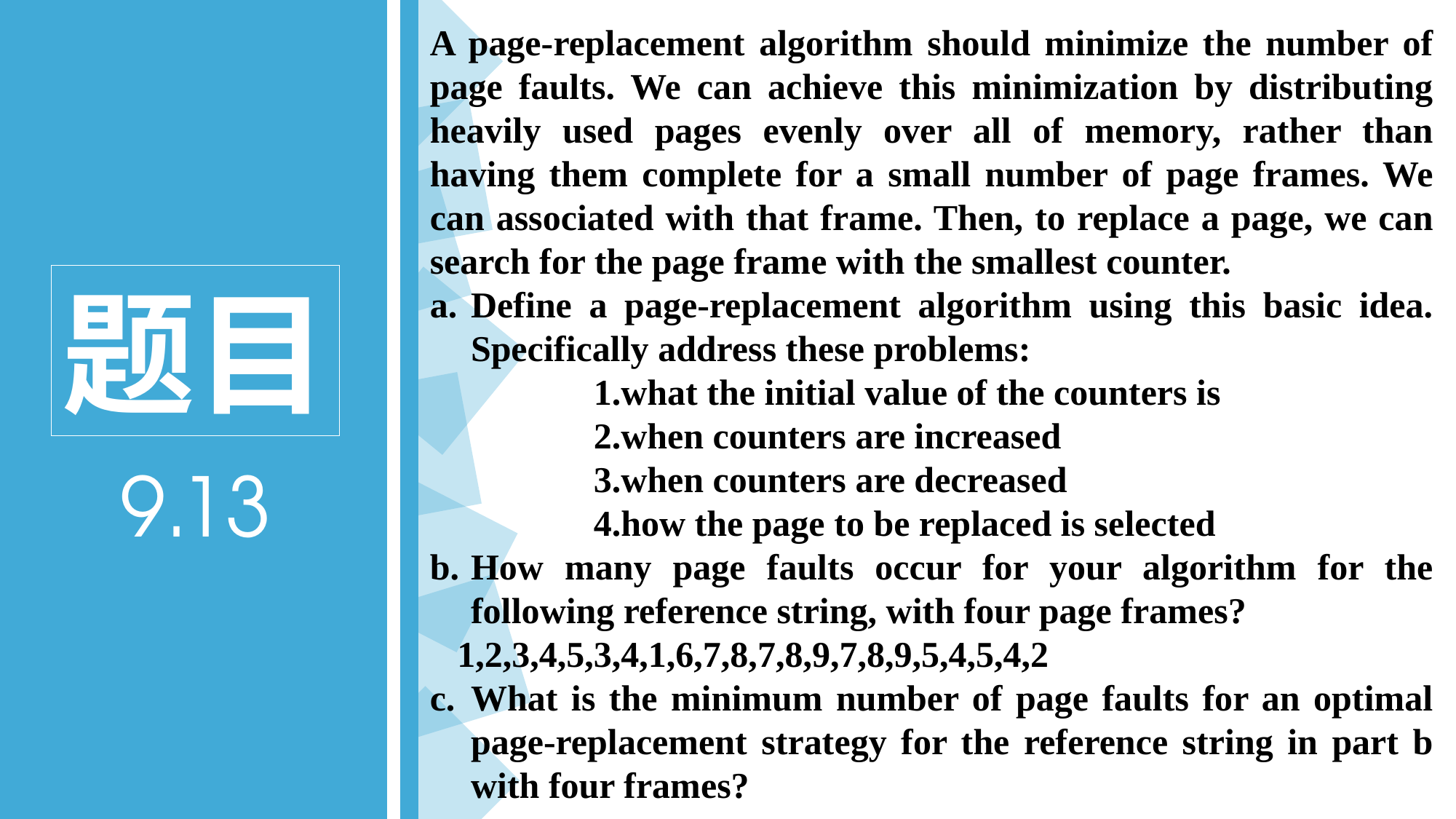

A page-replacement algorithm should minimize the number of page faults. We can achieve this minimization by distributing heavily used pages evenly over all of memory, rather than having them complete for a small number of page frames. We can associated with that frame. Then, to replace a page, we can search for the page frame with the smallest counter.
Define a page-replacement algorithm using this basic idea. Specifically address these problems:
what the initial value of the counters is
when counters are increased
when counters are decreased
how the page to be replaced is selected
How many page faults occur for your algorithm for the following reference string, with four page frames?
1,2,3,4,5,3,4,1,6,7,8,7,8,9,7,8,9,5,4,5,4,2
What is the minimum number of page faults for an optimal page-replacement strategy for the reference string in part b with four frames?
题目
9.13